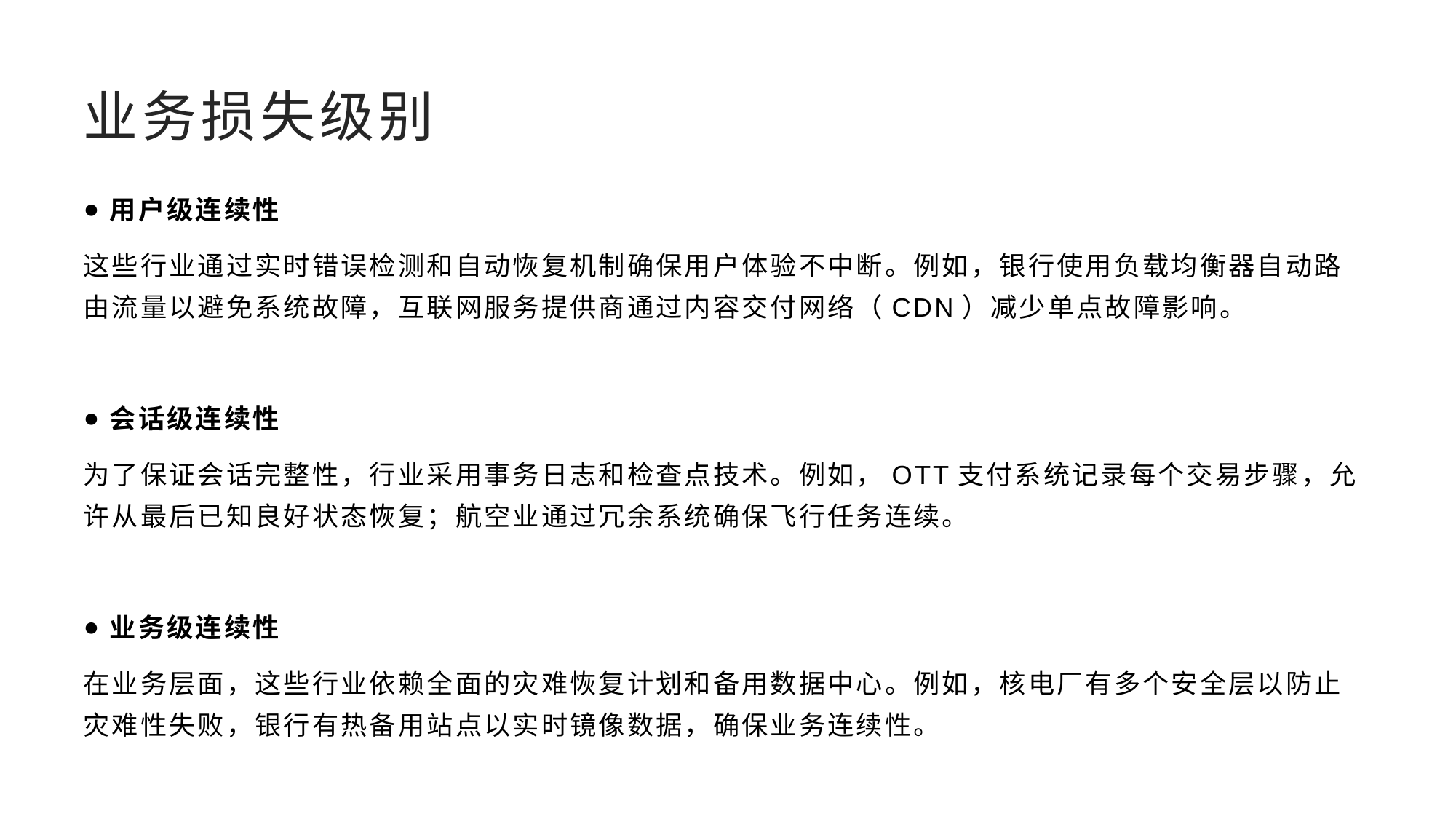

# 业务损失级别
用户级连续性
这些行业通过实时错误检测和自动恢复机制确保用户体验不中断。例如，银行使用负载均衡器自动路由流量以避免系统故障，互联网服务提供商通过内容交付网络（CDN）减少单点故障影响。

会话级连续性
为了保证会话完整性，行业采用事务日志和检查点技术。例如，OTT支付系统记录每个交易步骤，允许从最后已知良好状态恢复；航空业通过冗余系统确保飞行任务连续。

业务级连续性
在业务层面，这些行业依赖全面的灾难恢复计划和备用数据中心。例如，核电厂有多个安全层以防止灾难性失败，银行有热备用站点以实时镜像数据，确保业务连续性。